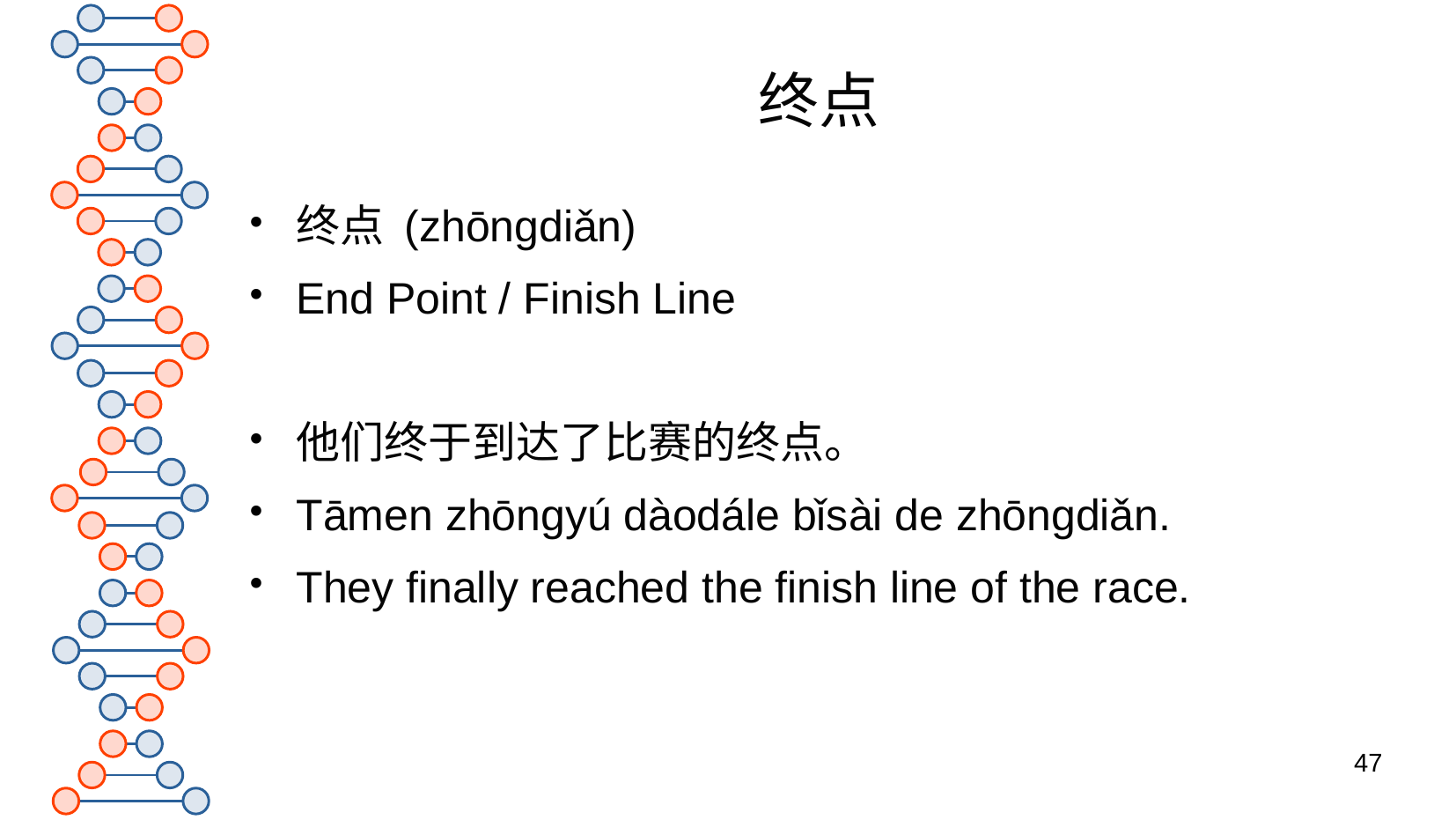

# 终点
终点 (zhōngdiǎn)
End Point / Finish Line

他们终于到达了比赛的终点。
Tāmen zhōngyú dàodále bǐsài de zhōngdiǎn.
They finally reached the finish line of the race.

47